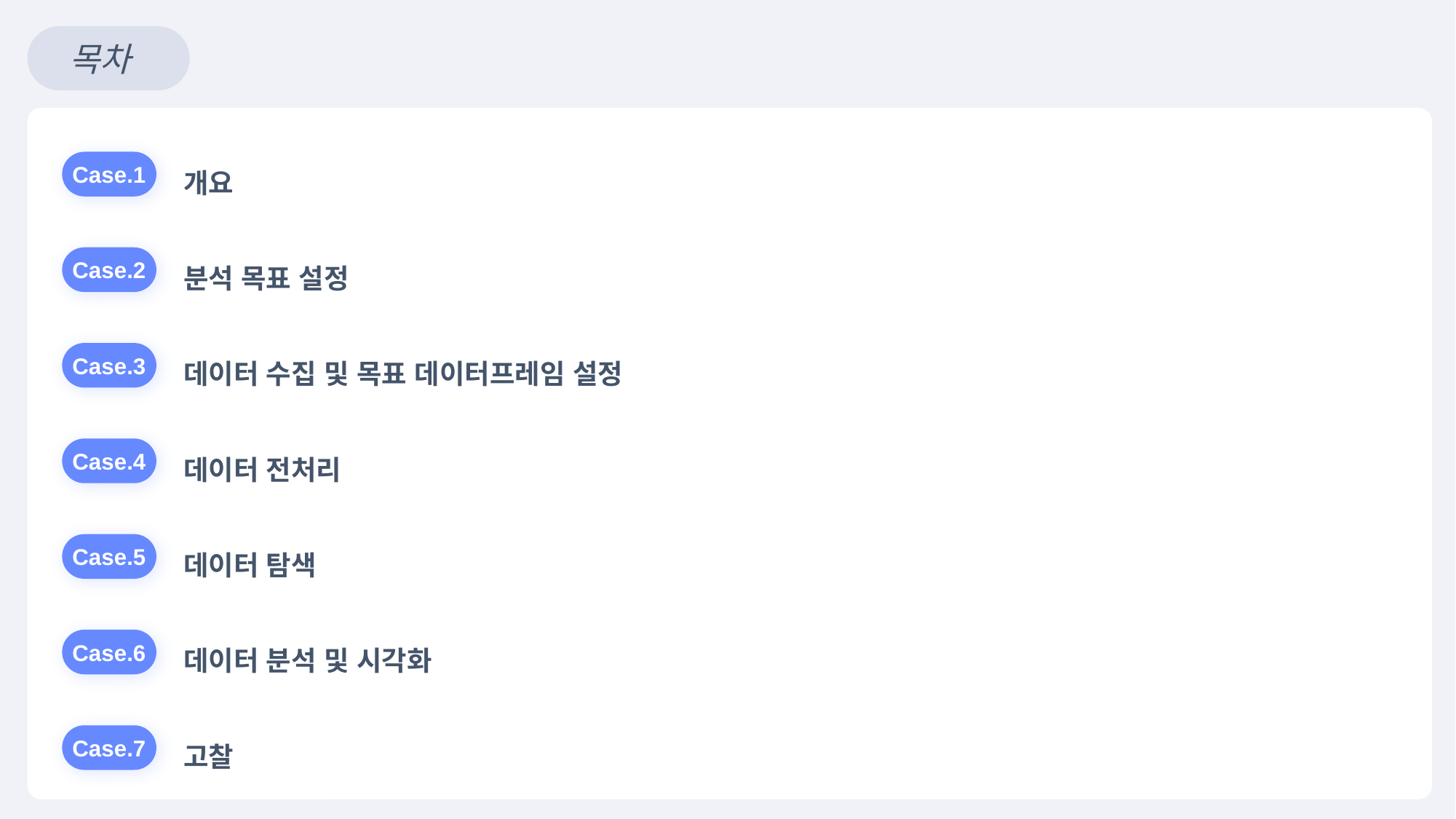

목차

개요
Case.1
분석 목표 설정
Case.2
데이터 수집 및 목표 데이터프레임 설정
Case.3
데이터 전처리
Case.4
데이터 탐색
Case.5
데이터 분석 및 시각화
Case.6
고찰
Case.7